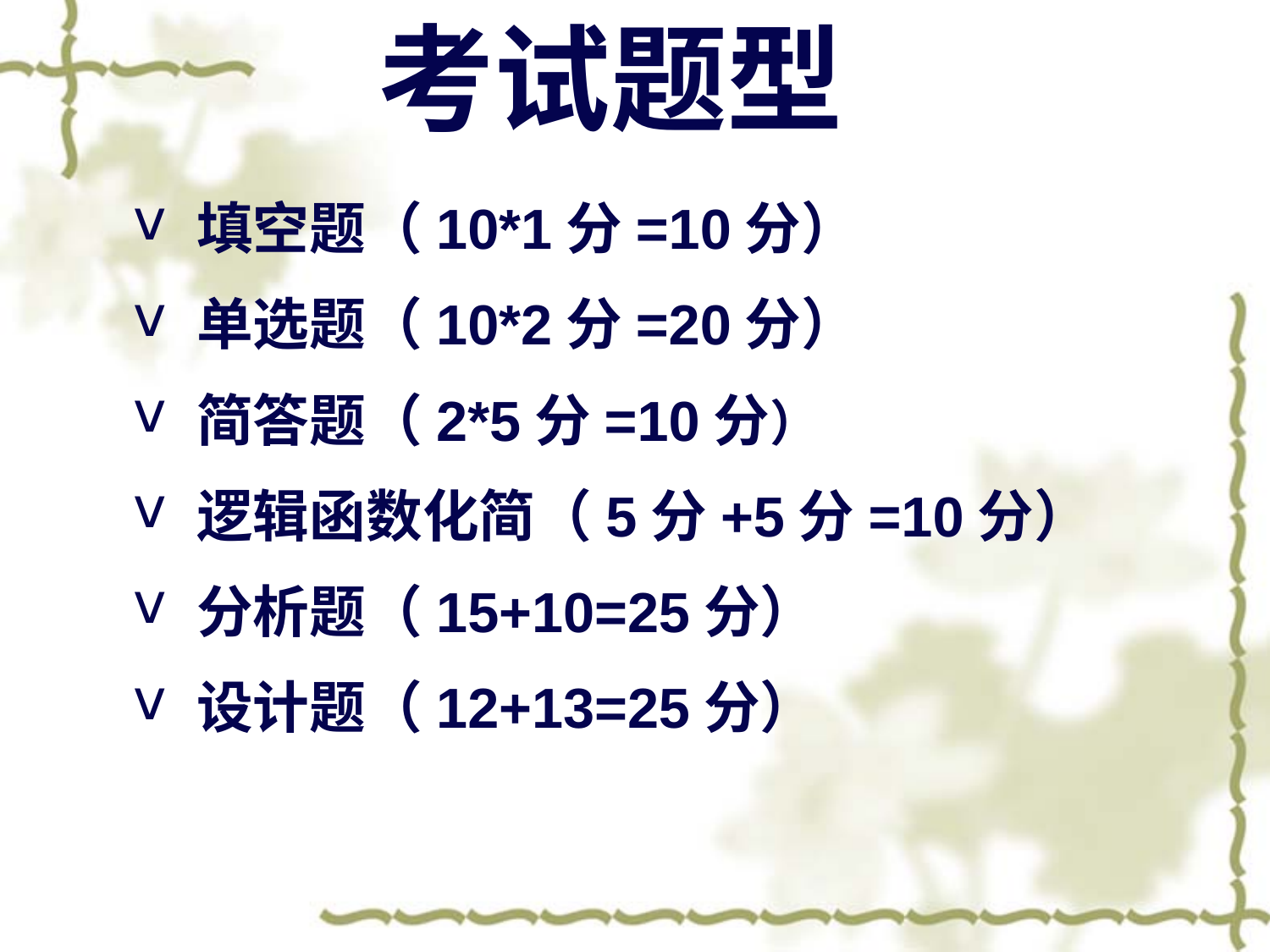

# 考试题型
填空题（10*1分=10分）
单选题（10*2分=20分）
简答题（2*5分=10分）
逻辑函数化简（5分+5分=10分）
分析题（15+10=25分）
设计题（12+13=25分）